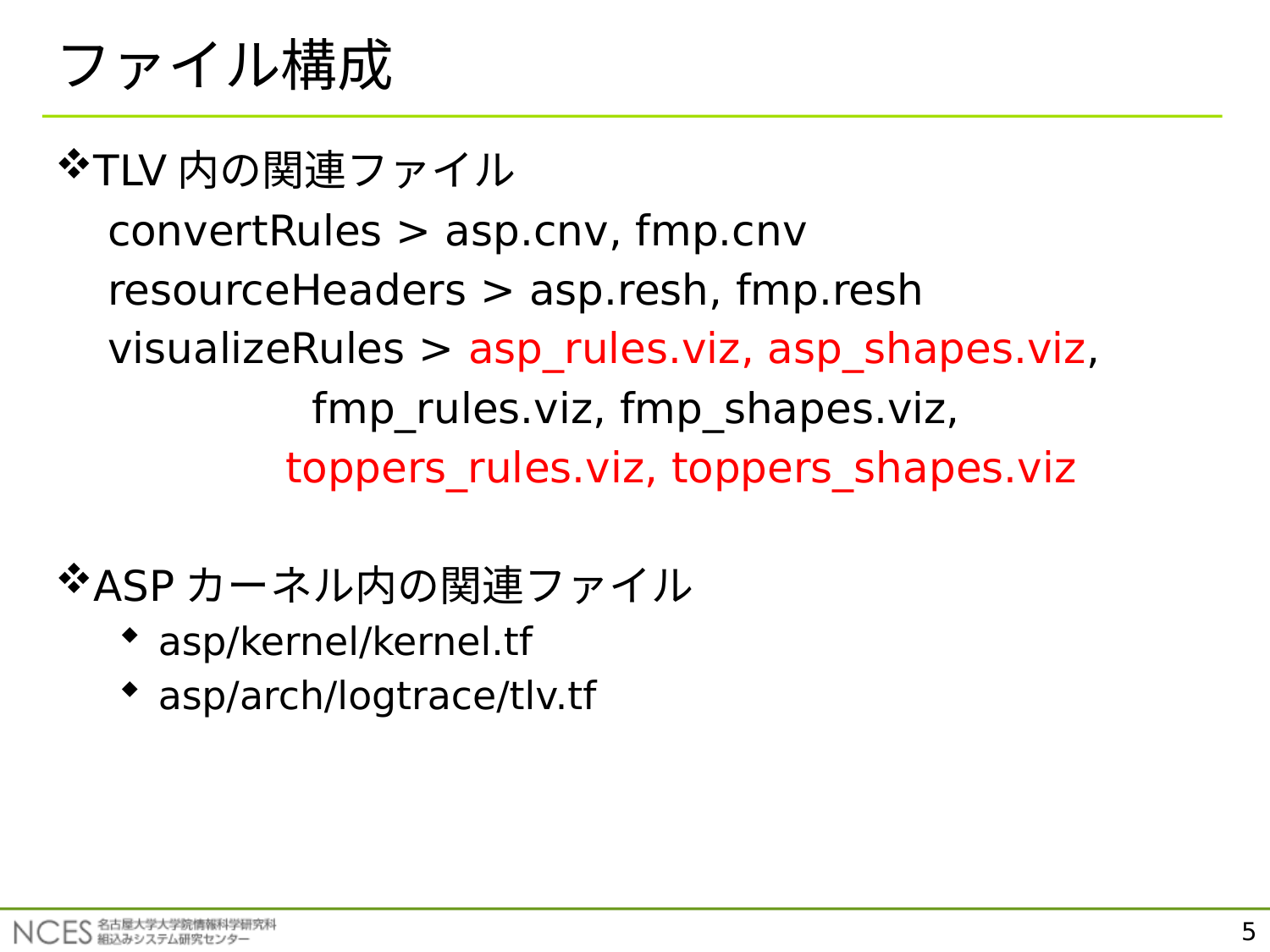

# ファイル構成
TLV内の関連ファイル
　convertRules > asp.cnv, fmp.cnv
　resourceHeaders > asp.resh, fmp.resh
　visualizeRules > asp_rules.viz, asp_shapes.viz,
                   fmp_rules.viz, fmp_shapes.viz,
                 toppers_rules.viz, toppers_shapes.viz

ASPカーネル内の関連ファイル
asp/kernel/kernel.tf
asp/arch/logtrace/tlv.tf

5